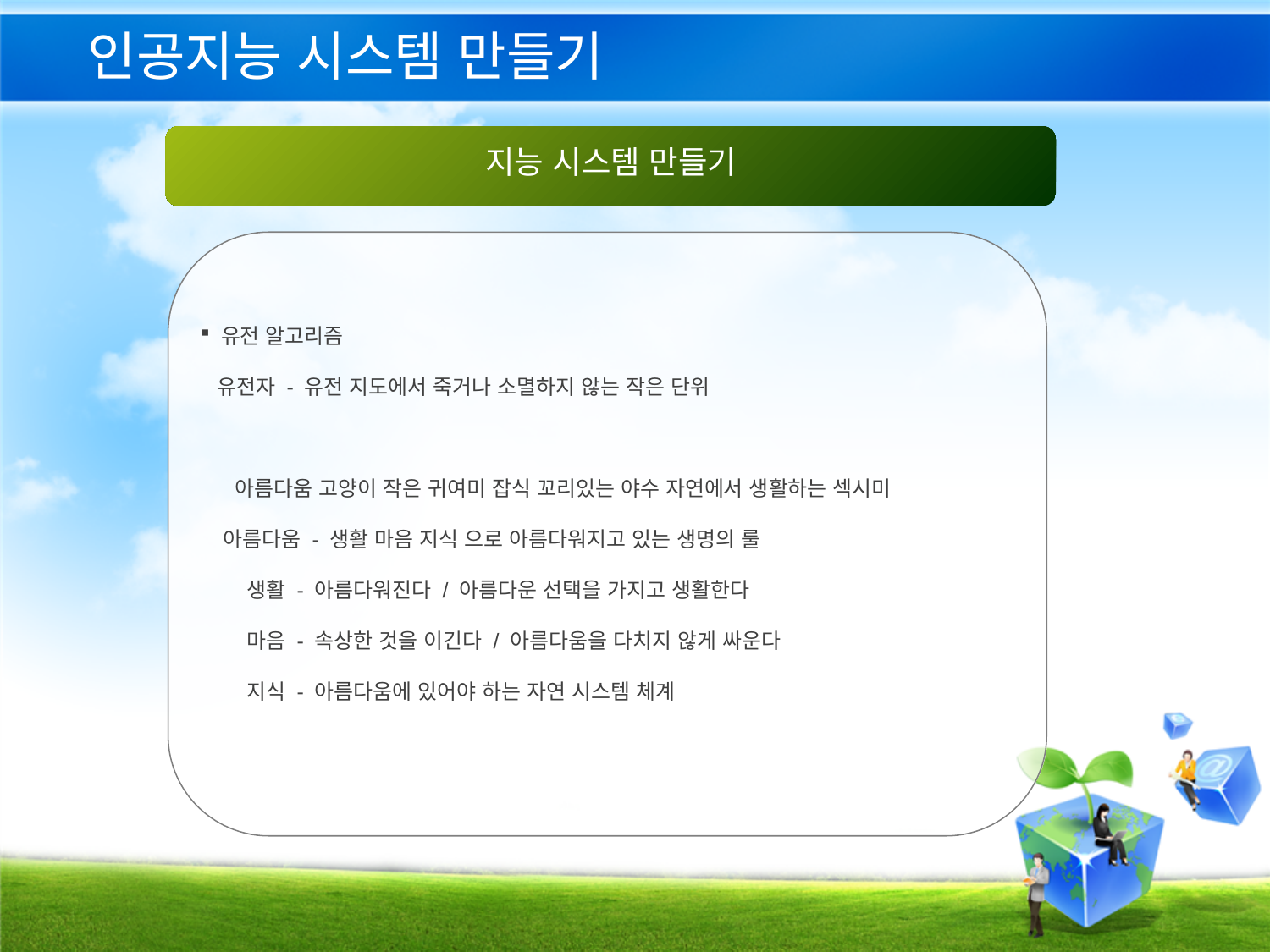

# 인공지능 시스템 만들기

지능 시스템 만들기

 유전 알고리즘
  유전자 - 유전 지도에서 죽거나 소멸하지 않는 작은 단위

     아름다움 고양이 작은 귀여미 잡식 꼬리있는 야수 자연에서 생활하는 섹시미
   아름다움 - 생활 마음 지식 으로 아름다워지고 있는 생명의 룰
       생활 - 아름다워진다 / 아름다운 선택을 가지고 생활한다
       마음 - 속상한 것을 이긴다 / 아름다움을 다치지 않게 싸운다
       지식 - 아름다움에 있어야 하는 자연 시스템 체계